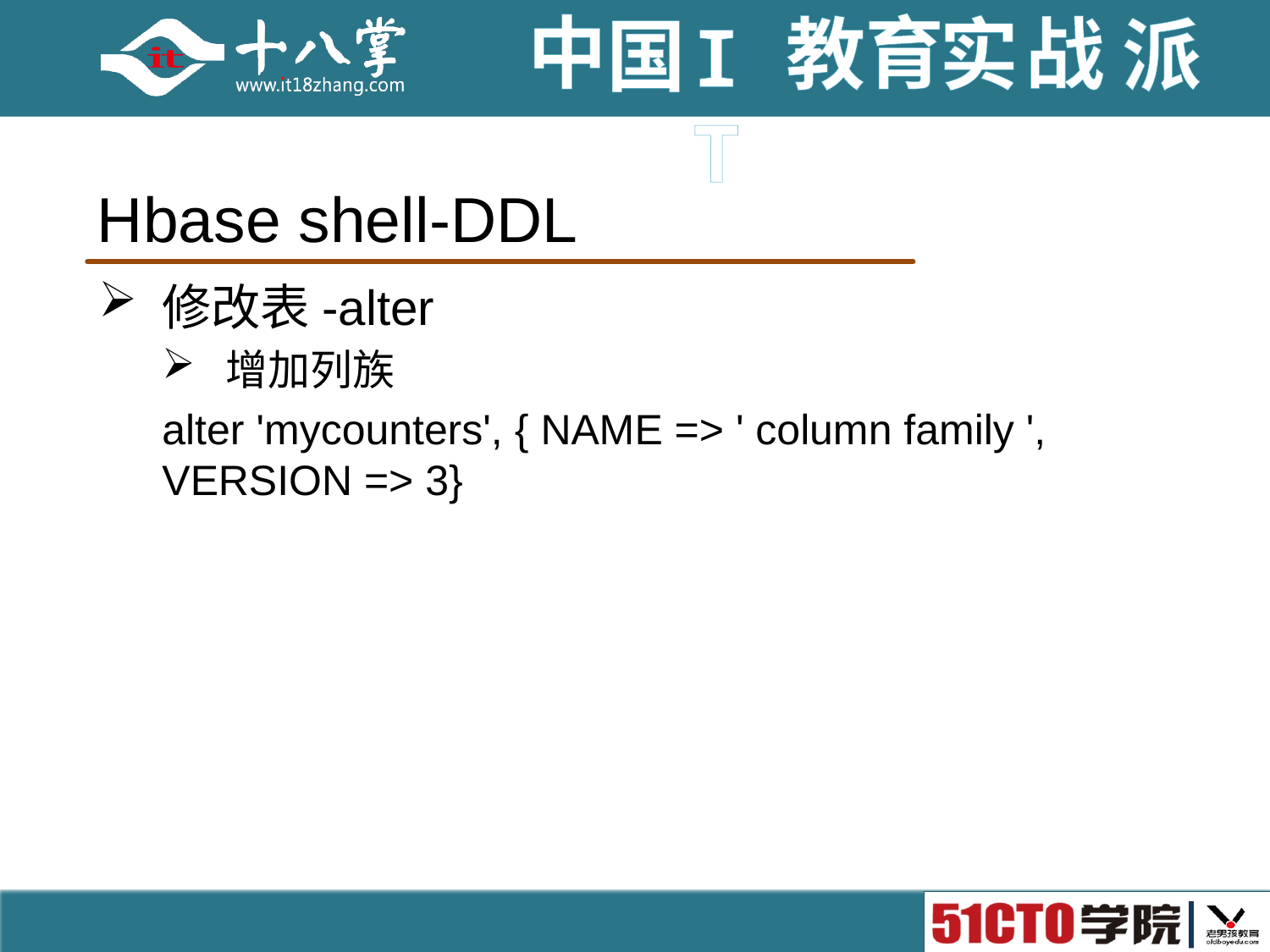

# Hbase shell-DDL
修改表-alter
增加列族
alter 'mycounters', { NAME => ' column family ', VERSION => 3}